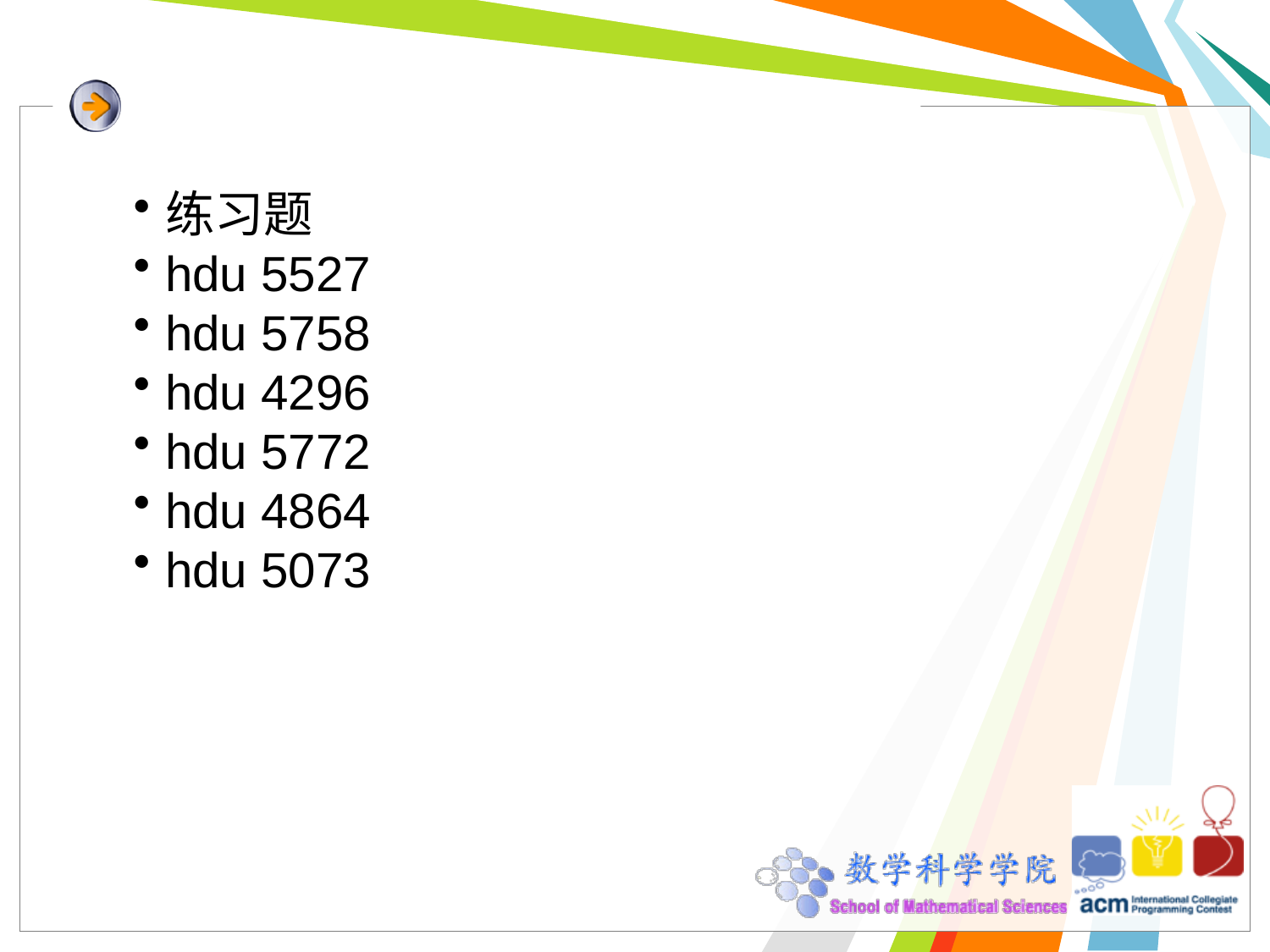

33

练习题
hdu 5527
hdu 5758
hdu 4296
hdu 5772
hdu 4864
hdu 5073